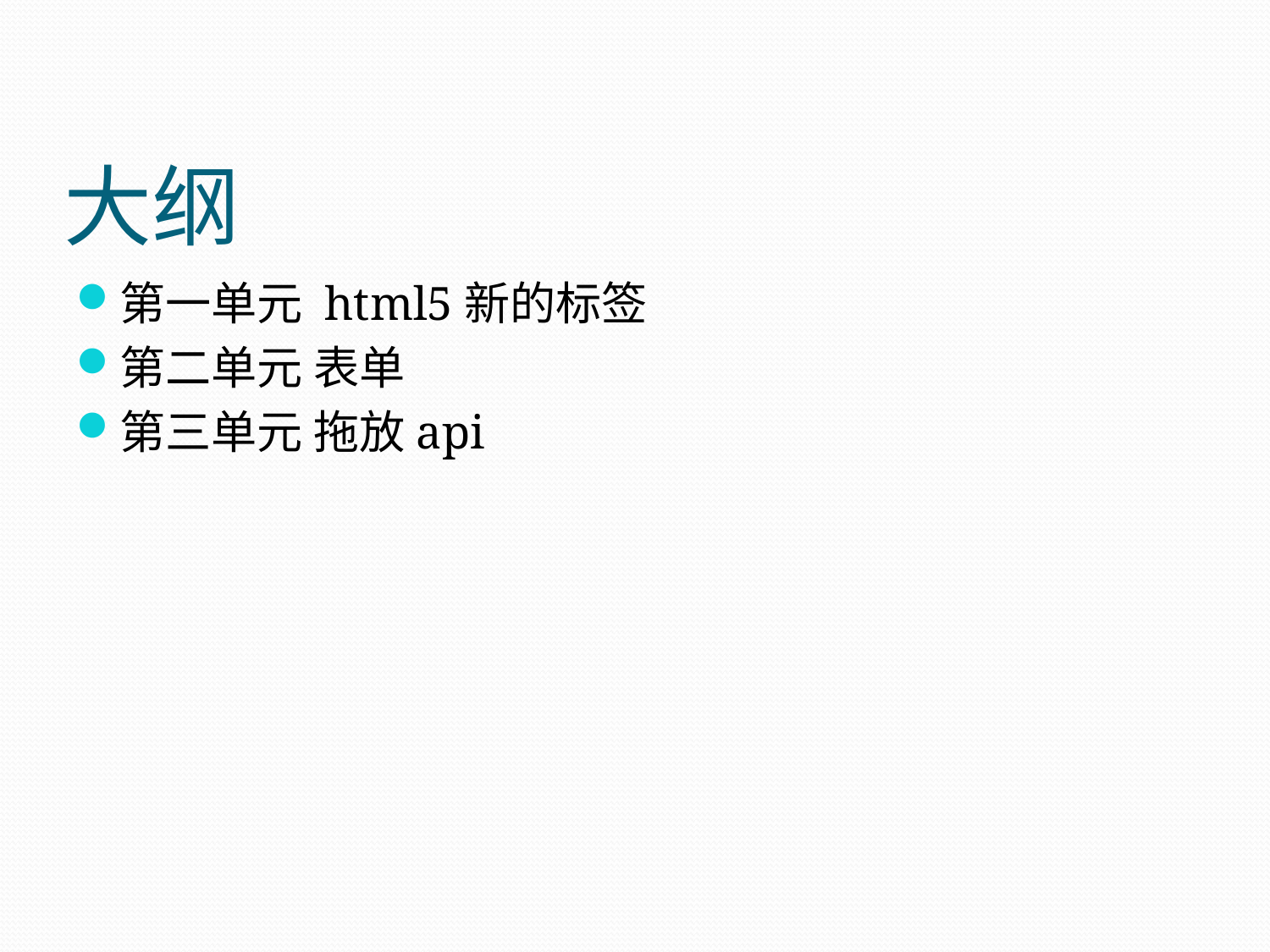

# 大纲
第一单元 html5新的标签
第二单元 表单
第三单元 拖放api